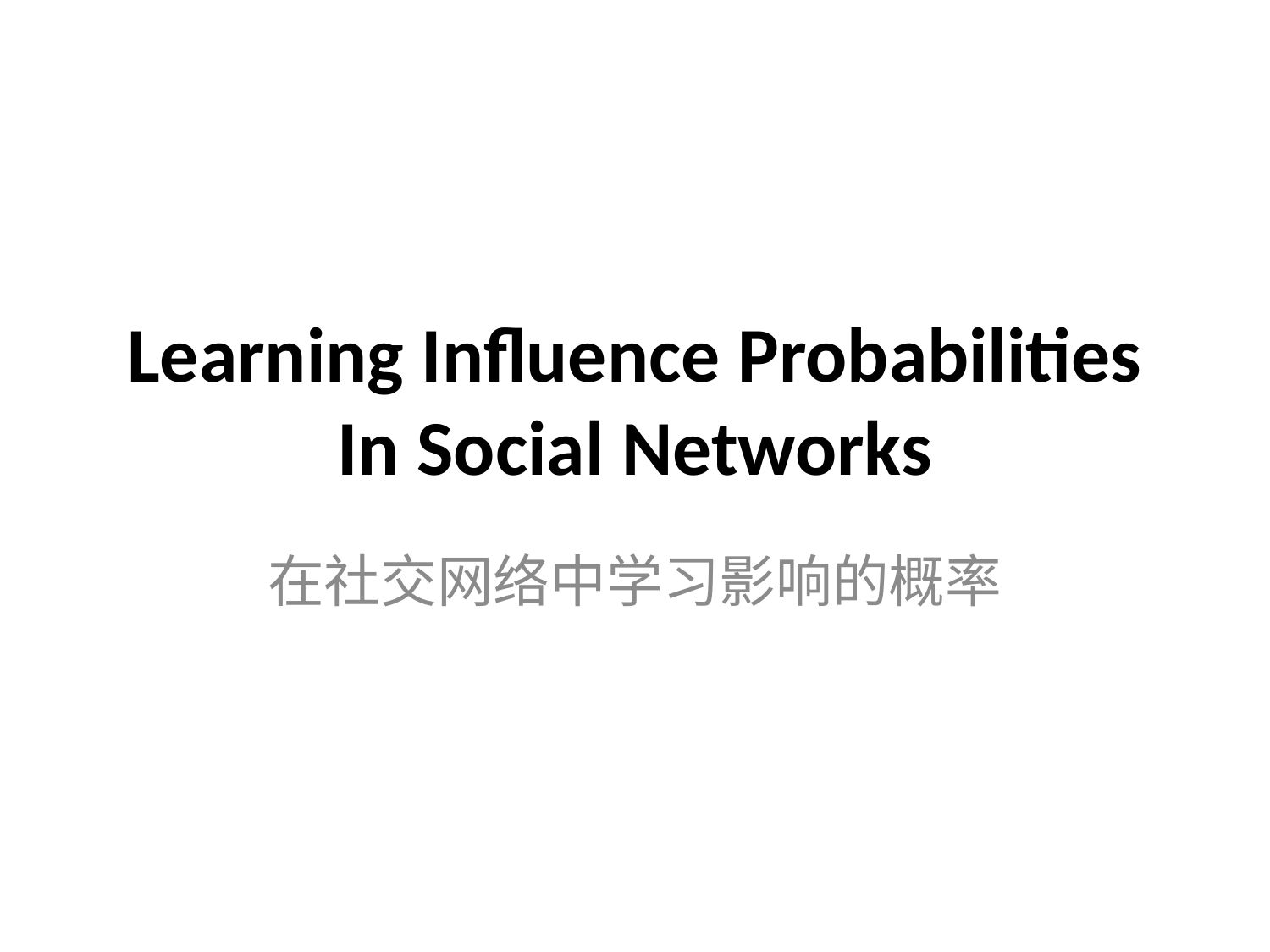

# Learning Influence Probabilities In Social Networks
在社交网络中学习影响的概率